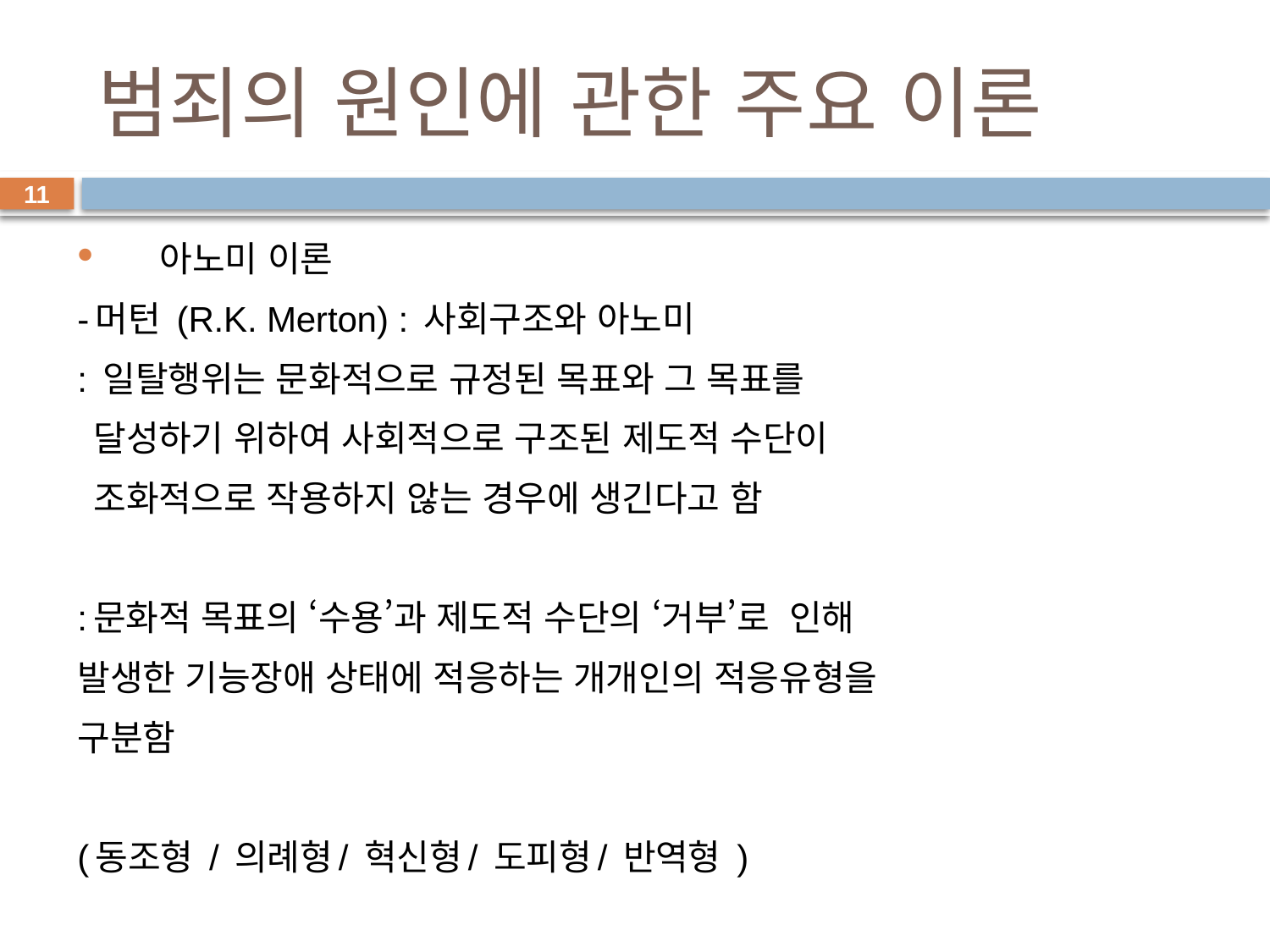

# 범죄의 원인에 관한 주요 이론
11
 아노미 이론
-머턴 (R.K. Merton) : 사회구조와 아노미
: 일탈행위는 문화적으로 규정된 목표와 그 목표를
 달성하기 위하여 사회적으로 구조된 제도적 수단이
 조화적으로 작용하지 않는 경우에 생긴다고 함

:문화적 목표의 ‘수용’과 제도적 수단의 ‘거부’로  인해
발생한 기능장애 상태에 적응하는 개개인의 적응유형을
구분함

(동조형 / 의례형/ 혁신형/ 도피형/ 반역형 )